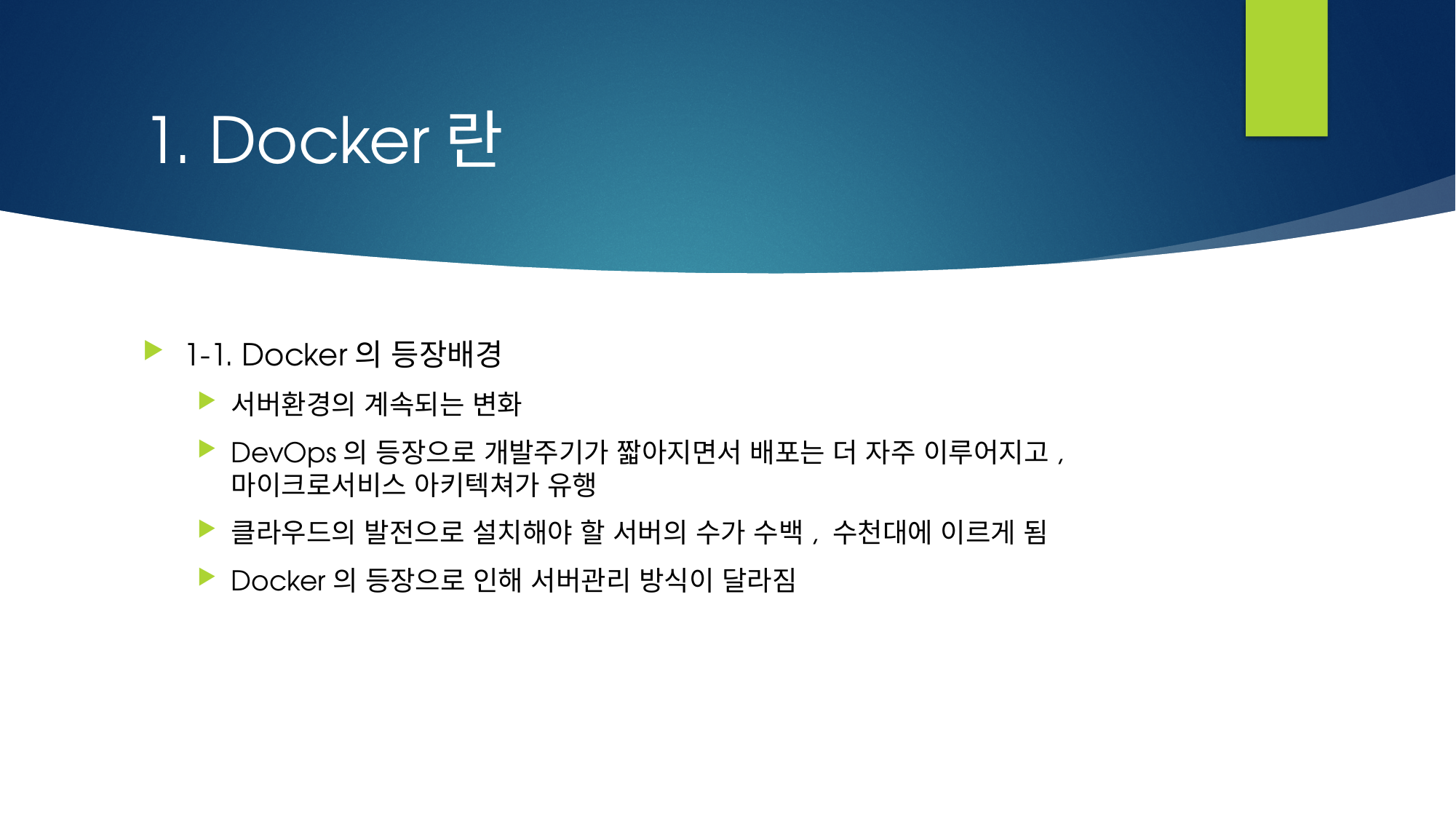

# 1. Docker란

1-1. Docker의 등장배경
서버환경의 계속되는 변화
DevOps의 등장으로 개발주기가 짧아지면서 배포는 더 자주 이루어지고, 마이크로서비스 아키텍쳐가 유행
클라우드의 발전으로 설치해야 할 서버의 수가 수백, 수천대에 이르게 됨
Docker의 등장으로 인해 서버관리 방식이 달라짐